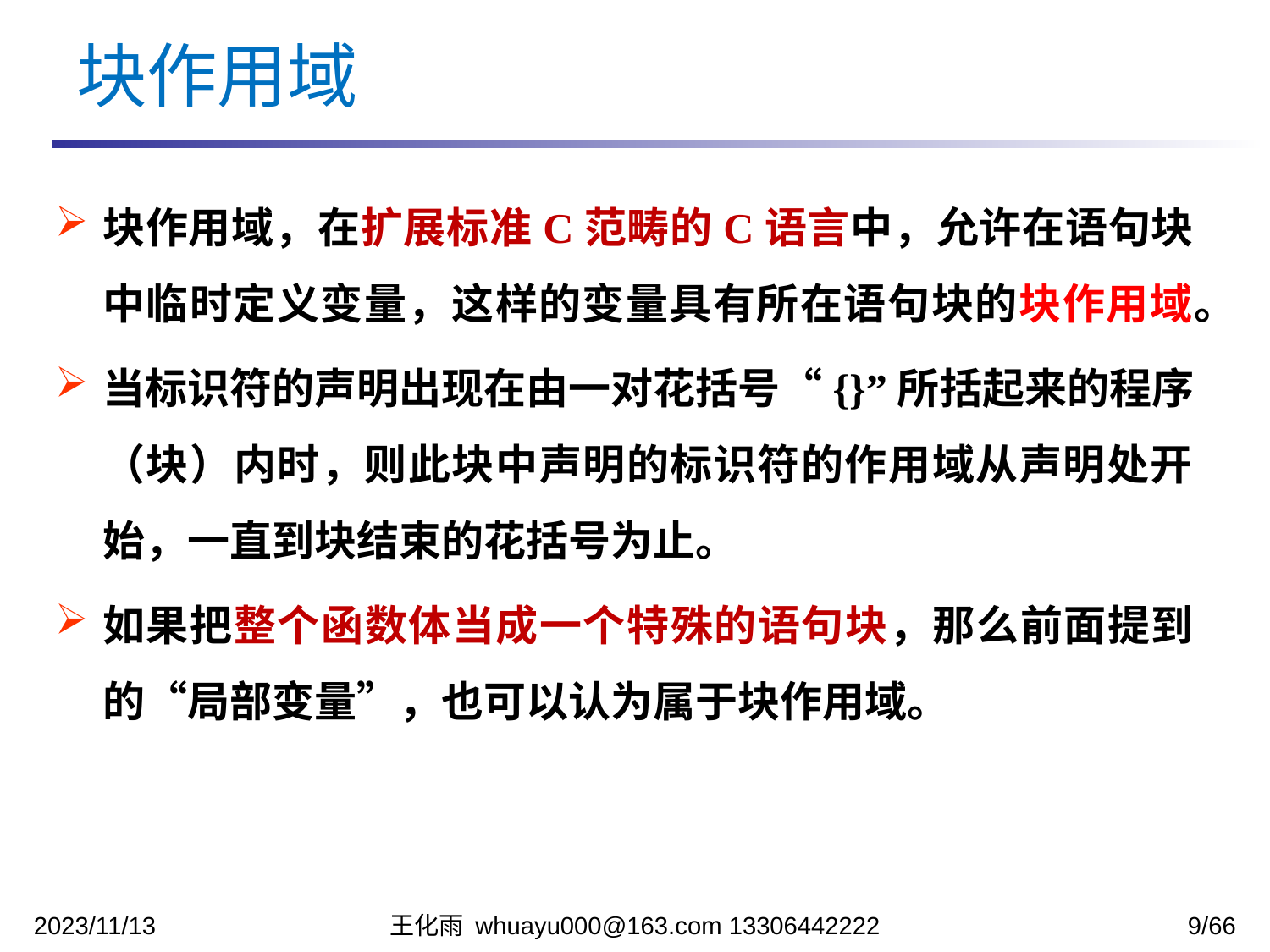

块作用域
块作用域，在扩展标准C范畴的C语言中，允许在语句块中临时定义变量，这样的变量具有所在语句块的块作用域。
当标识符的声明出现在由一对花括号“{}”所括起来的程序（块）内时，则此块中声明的标识符的作用域从声明处开始，一直到块结束的花括号为止。
如果把整个函数体当成一个特殊的语句块，那么前面提到的“局部变量”，也可以认为属于块作用域。
2023/11/13
王化雨 whuayu000@163.com 13306442222
9/66